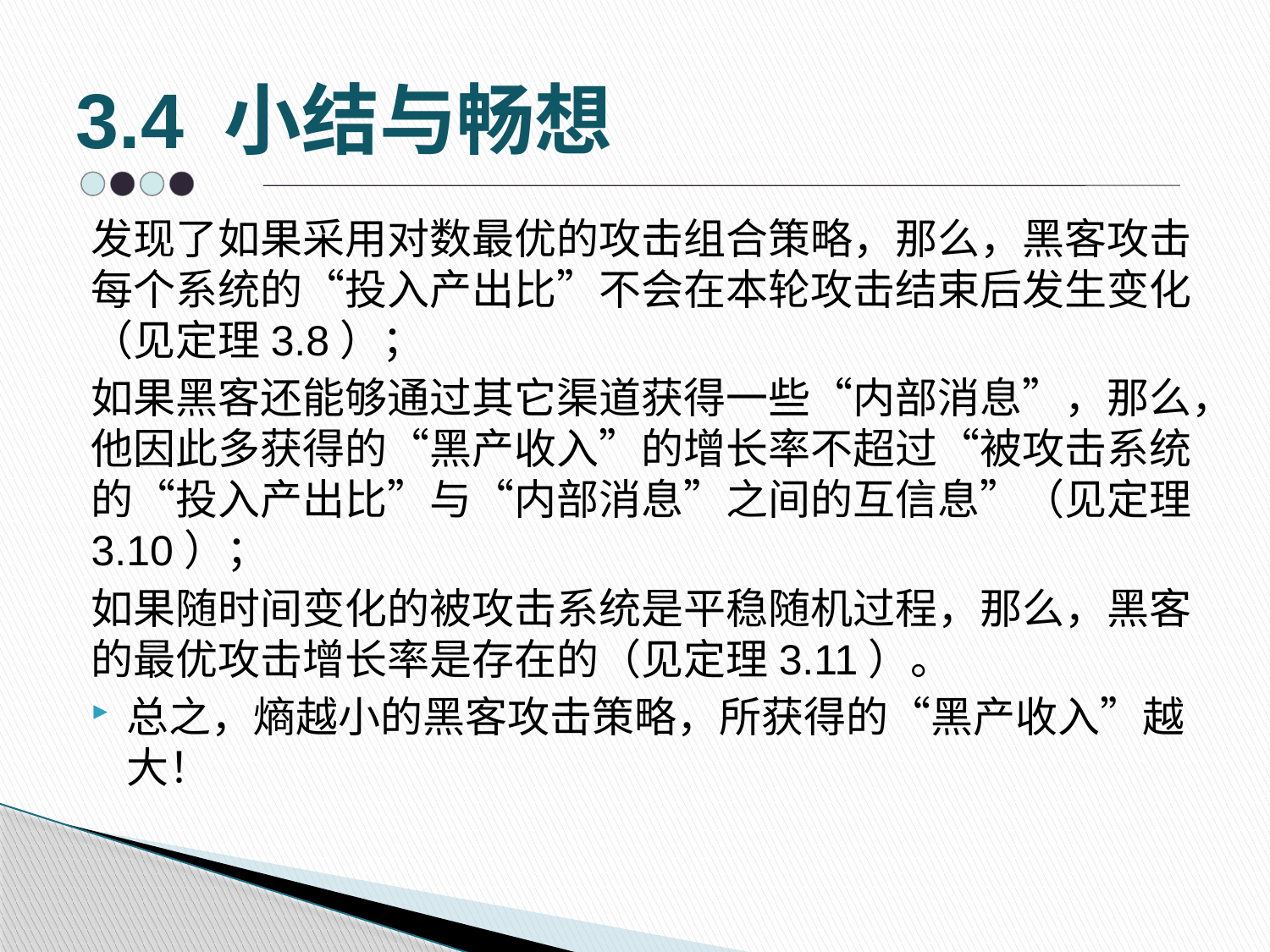

# 3.4 小结与畅想

发现了如果采用对数最优的攻击组合策略，那么，黑客攻击每个系统的“投入产出比”不会在本轮攻击结束后发生变化（见定理3.8）；
如果黑客还能够通过其它渠道获得一些“内部消息”，那么，他因此多获得的“黑产收入”的增长率不超过“被攻击系统的“投入产出比”与“内部消息”之间的互信息”（见定理3.10）；
如果随时间变化的被攻击系统是平稳随机过程，那么，黑客的最优攻击增长率是存在的（见定理3.11）。
总之，熵越小的黑客攻击策略，所获得的“黑产收入”越大！